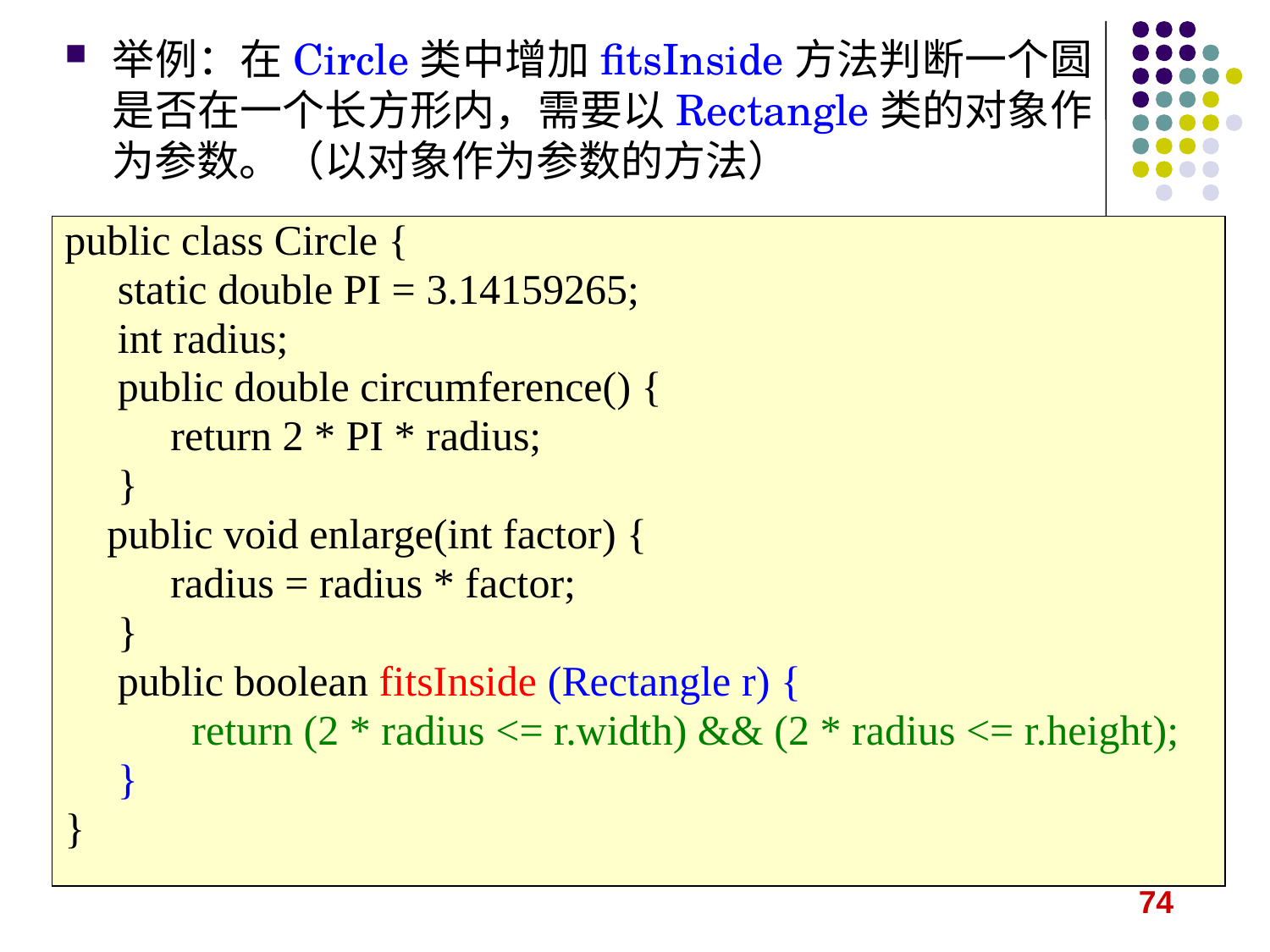

举例：在Circle类中增加fitsInside方法判断一个圆是否在一个长方形内，需要以Rectangle类的对象作为参数。（以对象作为参数的方法）

public class Circle {
     static double PI = 3.14159265;
     int radius;
     public double circumference() {
          return 2 * PI * radius;
     }
    public void enlarge(int factor) {
          radius = radius * factor;
     }
     public boolean fitsInside (Rectangle r) {
            return (2 * radius <= r.width) && (2 * radius <= r.height);
     }
}